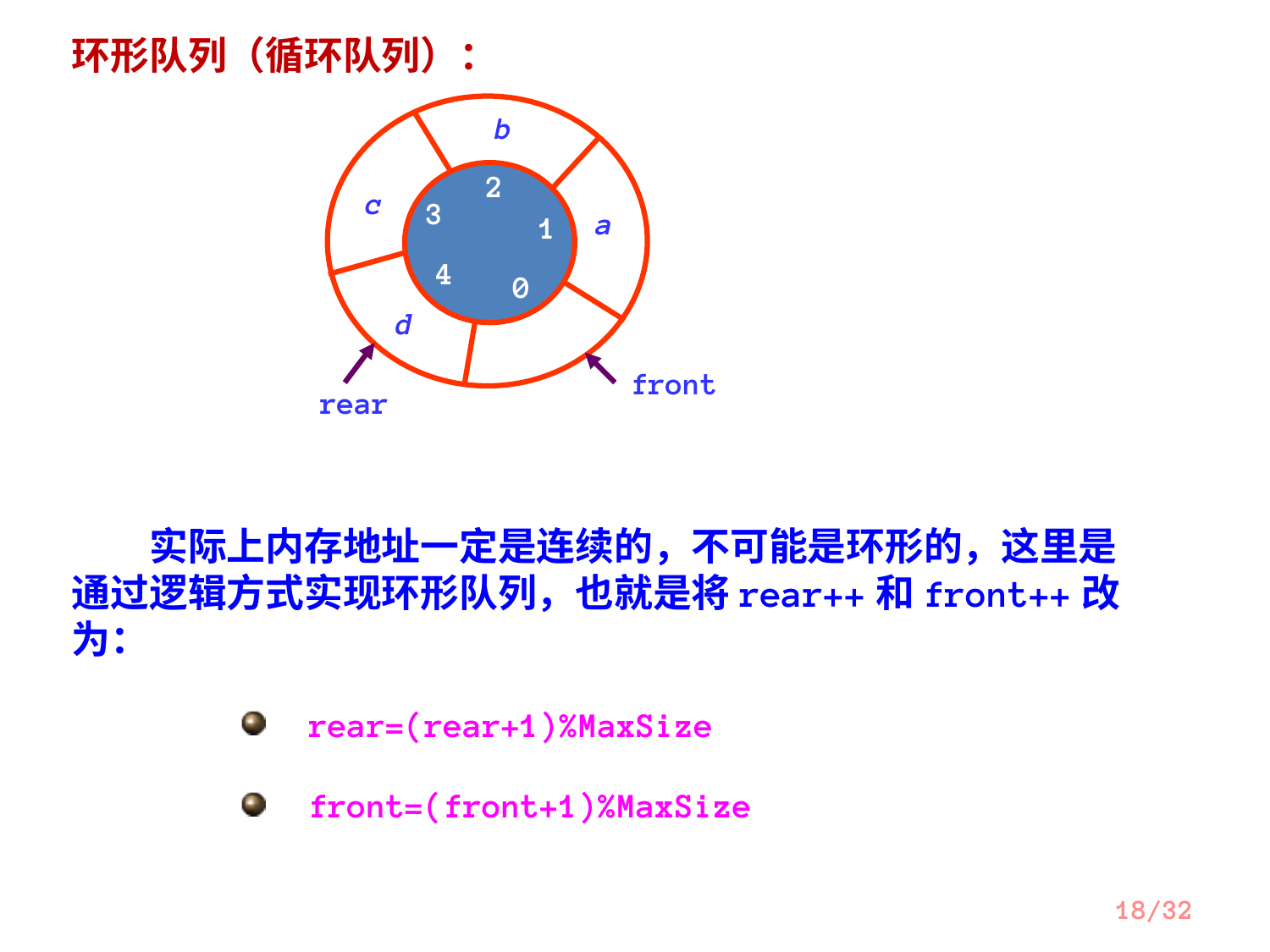

环形队列（循环队列）：

b

2
c
3
a
1

4
0

d

front
rear
　　实际上内存地址一定是连续的，不可能是环形的，这里是通过逻辑方式实现环形队列，也就是将rear++和front++改为：
  rear=(rear+1)%MaxSize
  front=(front+1)%MaxSize
18/32